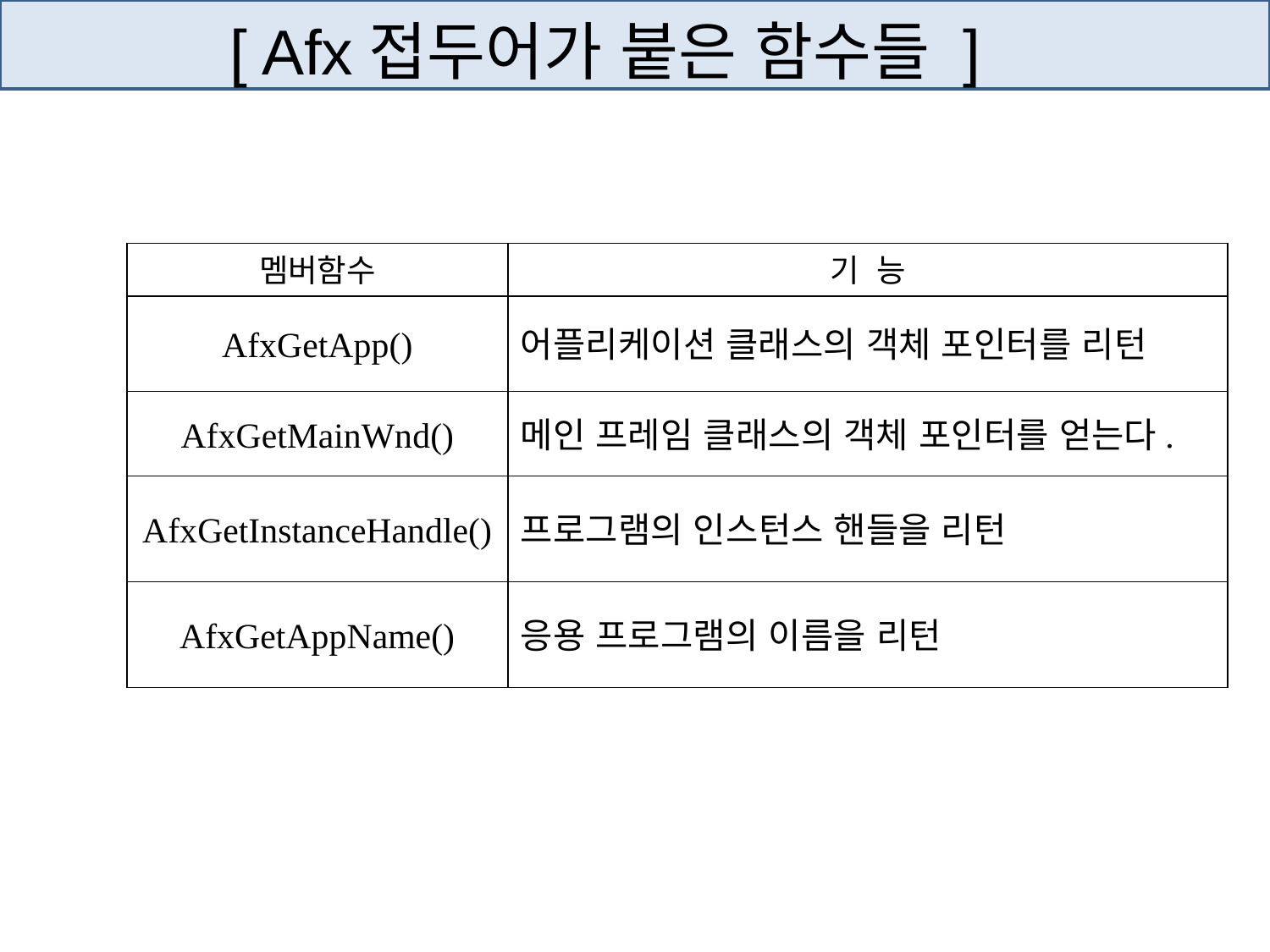

# [ Afx접두어가 붙은 함수들 ]
멤버함수
기  능
AfxGetApp()
어플리케이션 클래스의 객체 포인터를 리턴
AfxGetMainWnd()
메인 프레임 클래스의 객체 포인터를 얻는다.
AfxGetInstanceHandle()
프로그램의 인스턴스 핸들을 리턴
AfxGetAppName()
응용 프로그램의 이름을 리턴